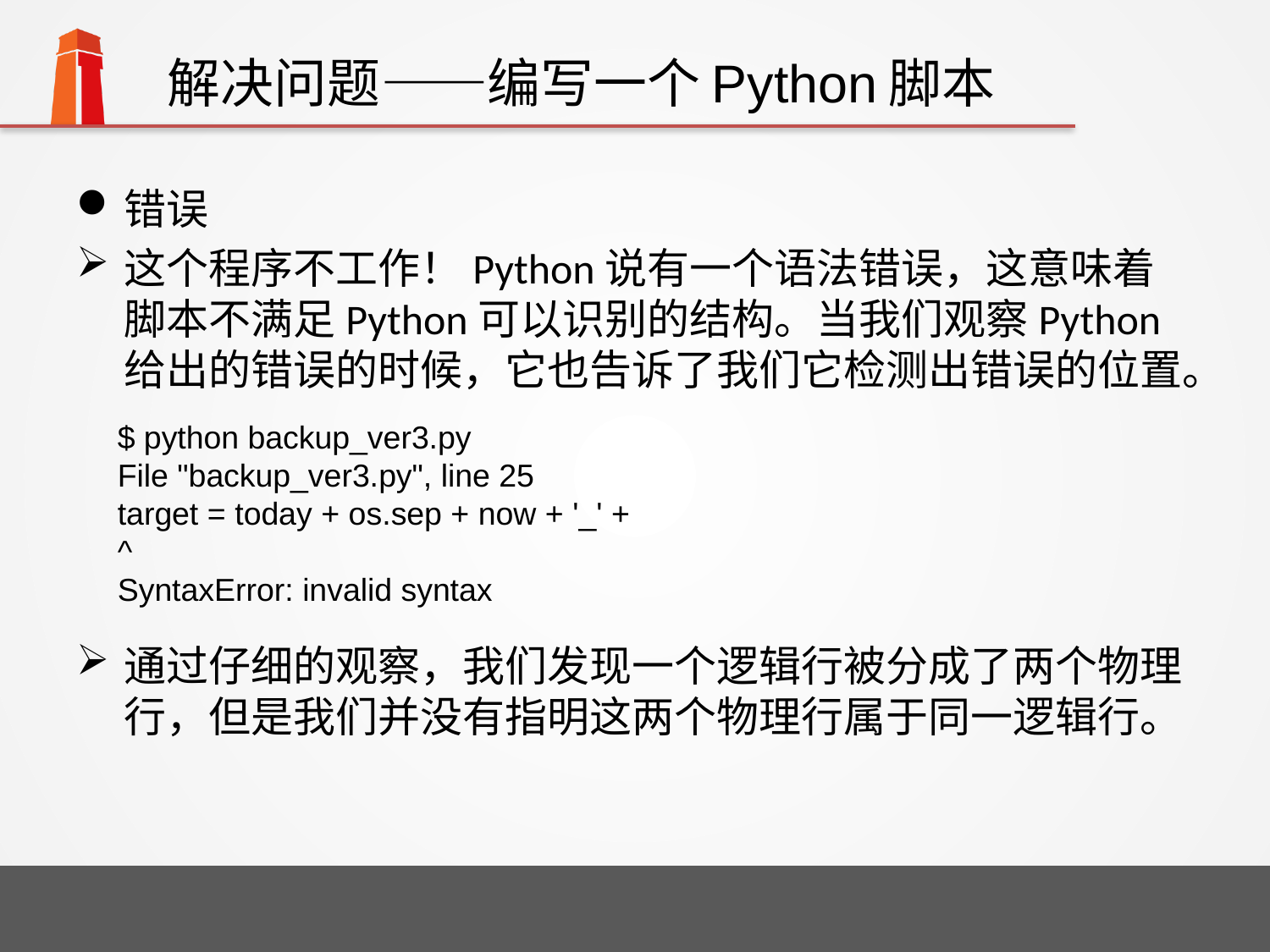

# 解决问题——编写一个Python脚本
错误
这个程序不工作！Python说有一个语法错误，这意味着脚本不满足Python可以识别的结构。当我们观察Python给出的错误的时候，它也告诉了我们它检测出错误的位置。

通过仔细的观察，我们发现一个逻辑行被分成了两个物理行，但是我们并没有指明这两个物理行属于同一逻辑行。

$ python backup_ver3.py
File "backup_ver3.py", line 25
target = today + os.sep + now + '_' +
^
SyntaxError: invalid syntax